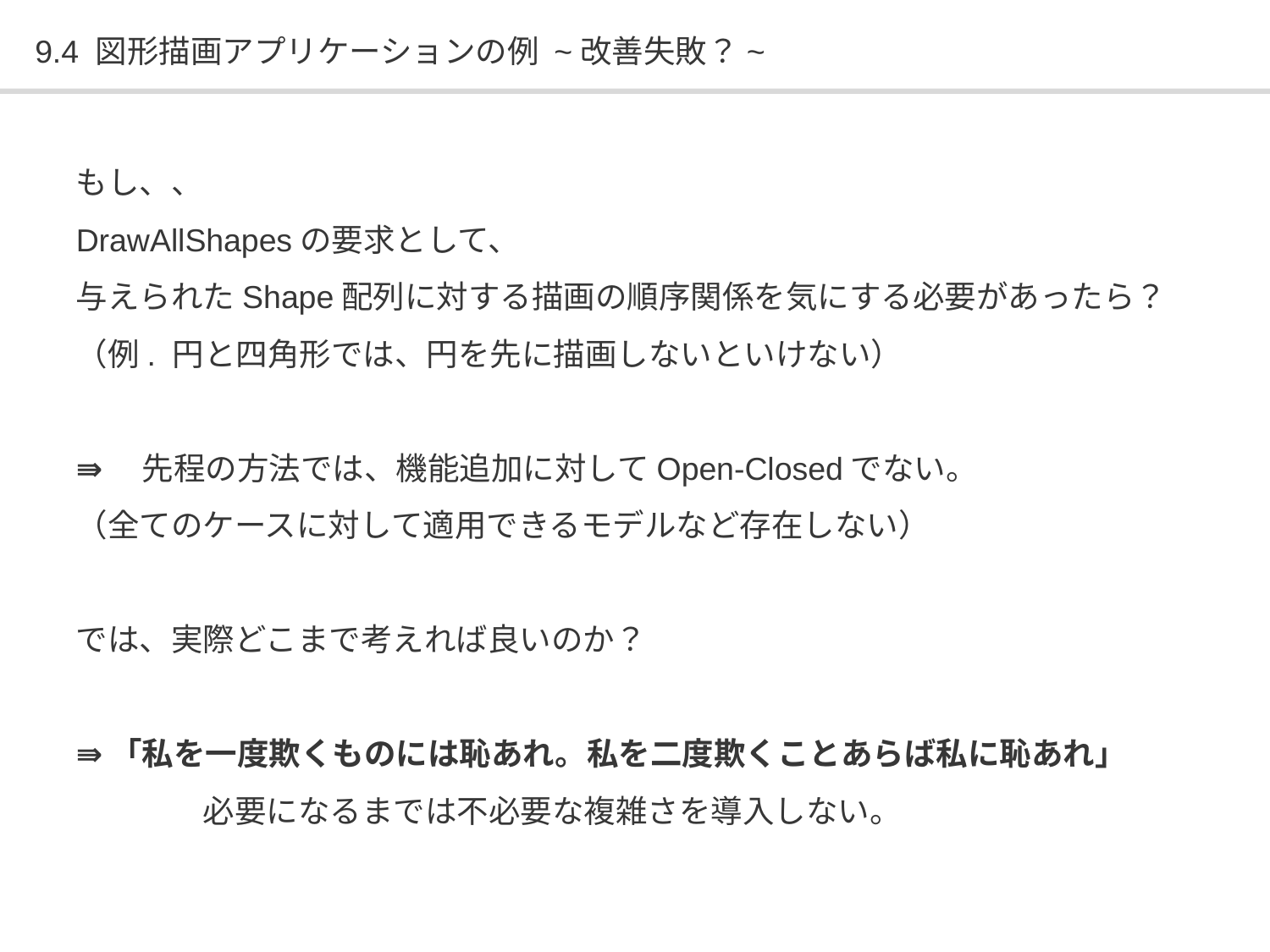

# 9.4 図形描画アプリケーションの例 ~改善失敗？~
もし、、
DrawAllShapesの要求として、
与えられたShape配列に対する描画の順序関係を気にする必要があったら？
（例. 円と四角形では、円を先に描画しないといけない）

⇛　先程の方法では、機能追加に対してOpen-Closedでない。
（全てのケースに対して適用できるモデルなど存在しない）

では、実際どこまで考えれば良いのか？

⇛「私を一度欺くものには恥あれ。私を二度欺くことあらば私に恥あれ」
	必要になるまでは不必要な複雑さを導入しない。